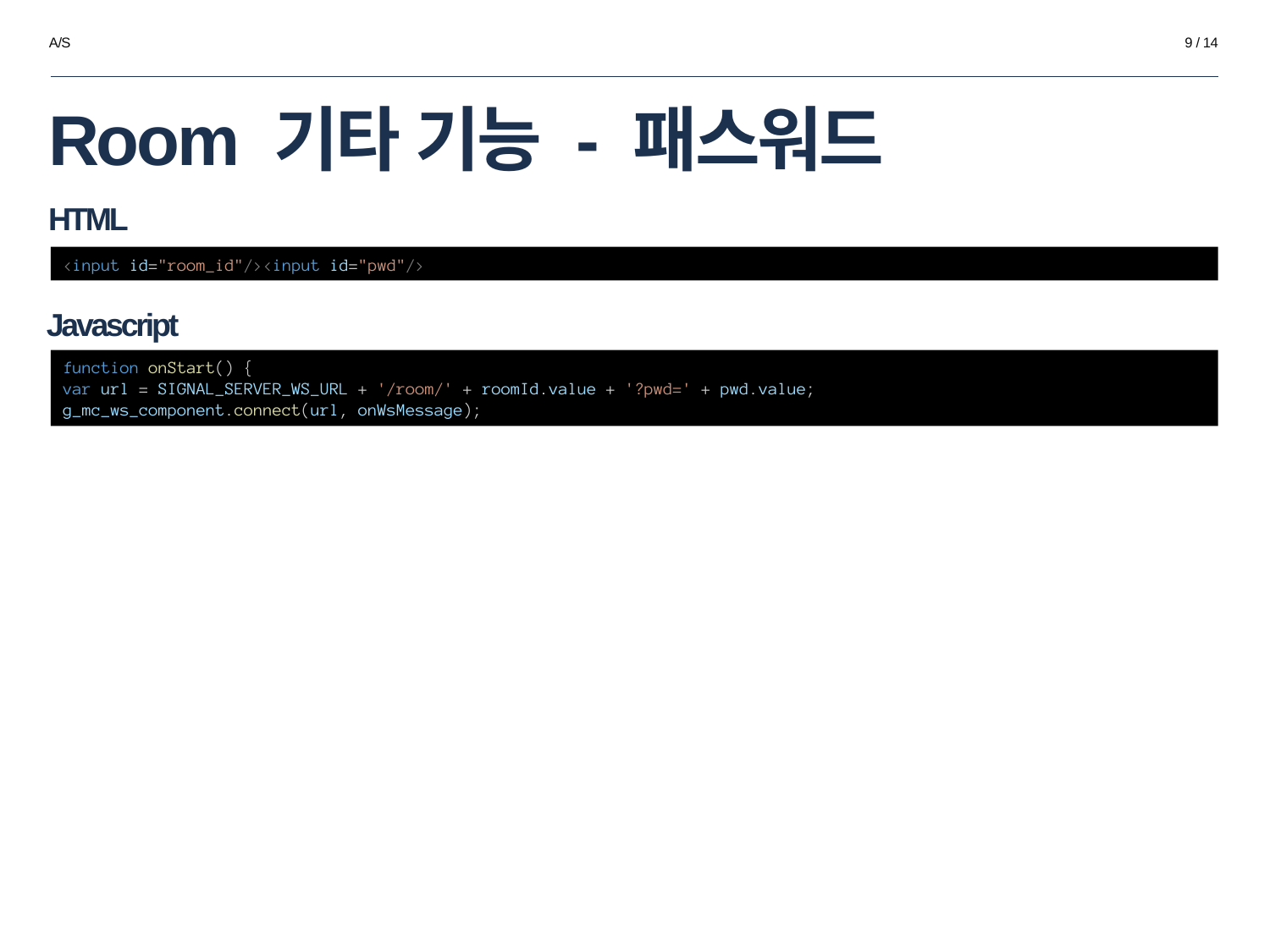

A/S
9 / 14
# Room 기타 기능 - 패스워드
HTML
<input id="room_id"/><input id="pwd"/>
Javascript
function onStart() {
var url = SIGNAL_SERVER_WS_URL + '/room/' + roomId.value + '?pwd=' + pwd.value;
g_mc_ws_component.connect(url, onWsMessage);